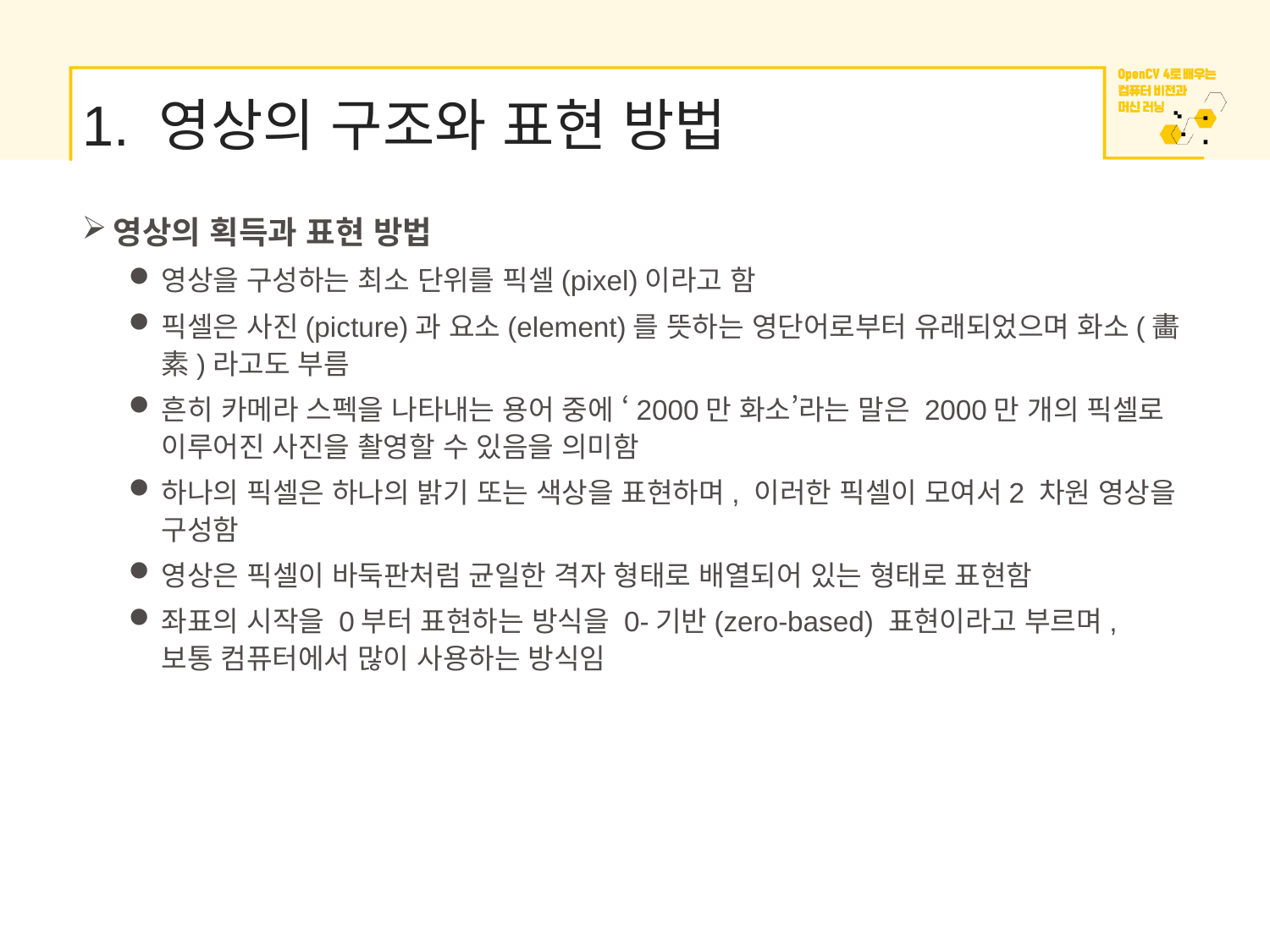

# 1. 영상의 구조와 표현 방법
영상의 획득과 표현 방법
영상을 구성하는 최소 단위를 픽셀(pixel)이라고 함
픽셀은 사진(picture)과 요소(element)를 뜻하는 영단어로부터 유래되었으며 화소(畵素)라고도 부름
흔히 카메라 스펙을 나타내는 용어 중에 ‘2000만 화소’라는 말은 2000만 개의 픽셀로 이루어진 사진을 촬영할 수 있음을 의미함
하나의 픽셀은 하나의 밝기 또는 색상을 표현하며, 이러한 픽셀이 모여서2 차원 영상을 구성함
영상은 픽셀이 바둑판처럼 균일한 격자 형태로 배열되어 있는 형태로 표현함
좌표의 시작을 0부터 표현하는 방식을 0-기반(zero-based) 표현이라고 부르며, 보통 컴퓨터에서 많이 사용하는 방식임